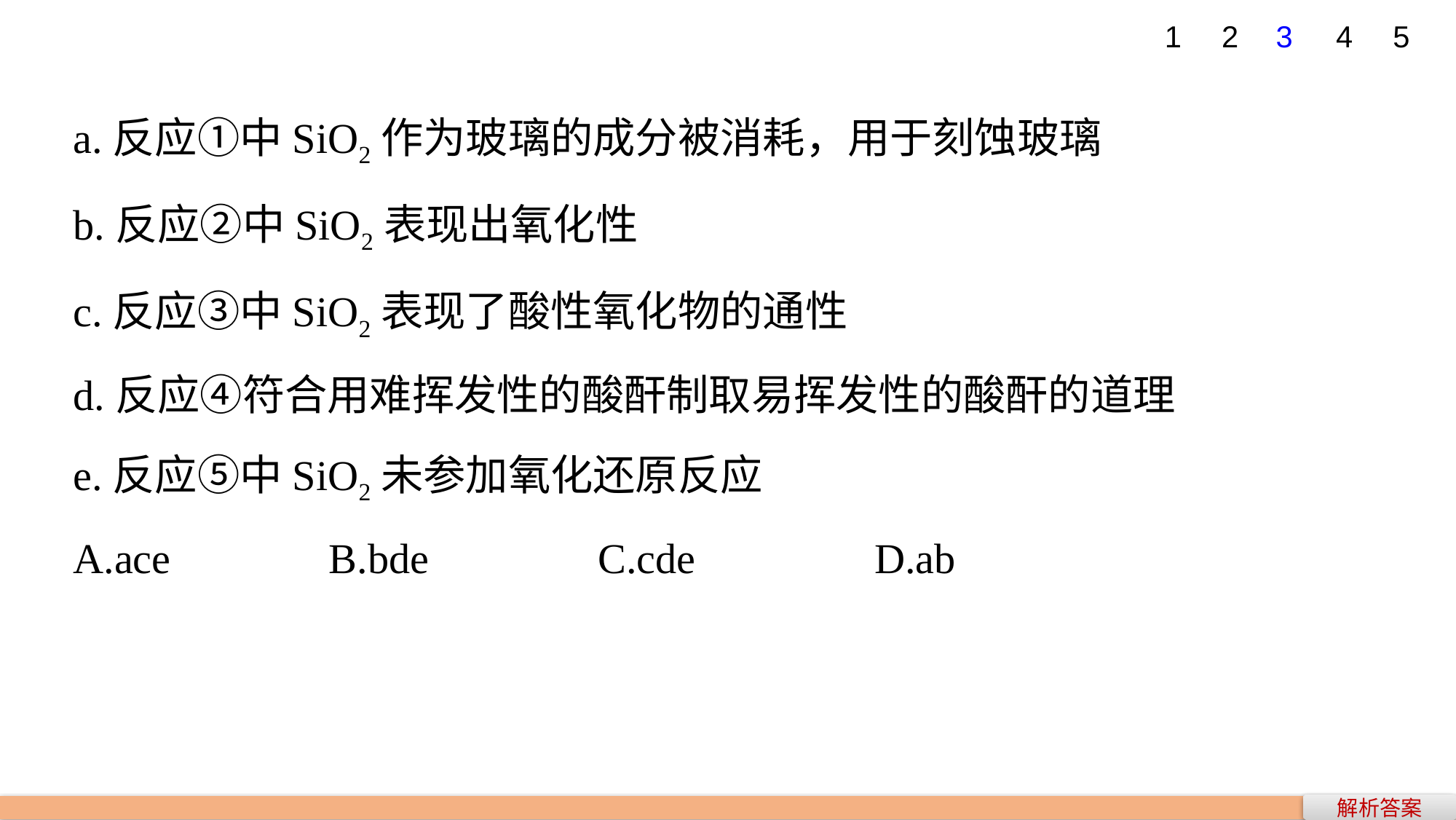

1
2
3
4
5
a.反应①中SiO2作为玻璃的成分被消耗，用于刻蚀玻璃
b.反应②中SiO2表现出氧化性
c.反应③中SiO2表现了酸性氧化物的通性
d.反应④符合用难挥发性的酸酐制取易挥发性的酸酐的道理
e.反应⑤中SiO2未参加氧化还原反应
A.ace               B.bde                C.cde                 D.ab
解析答案